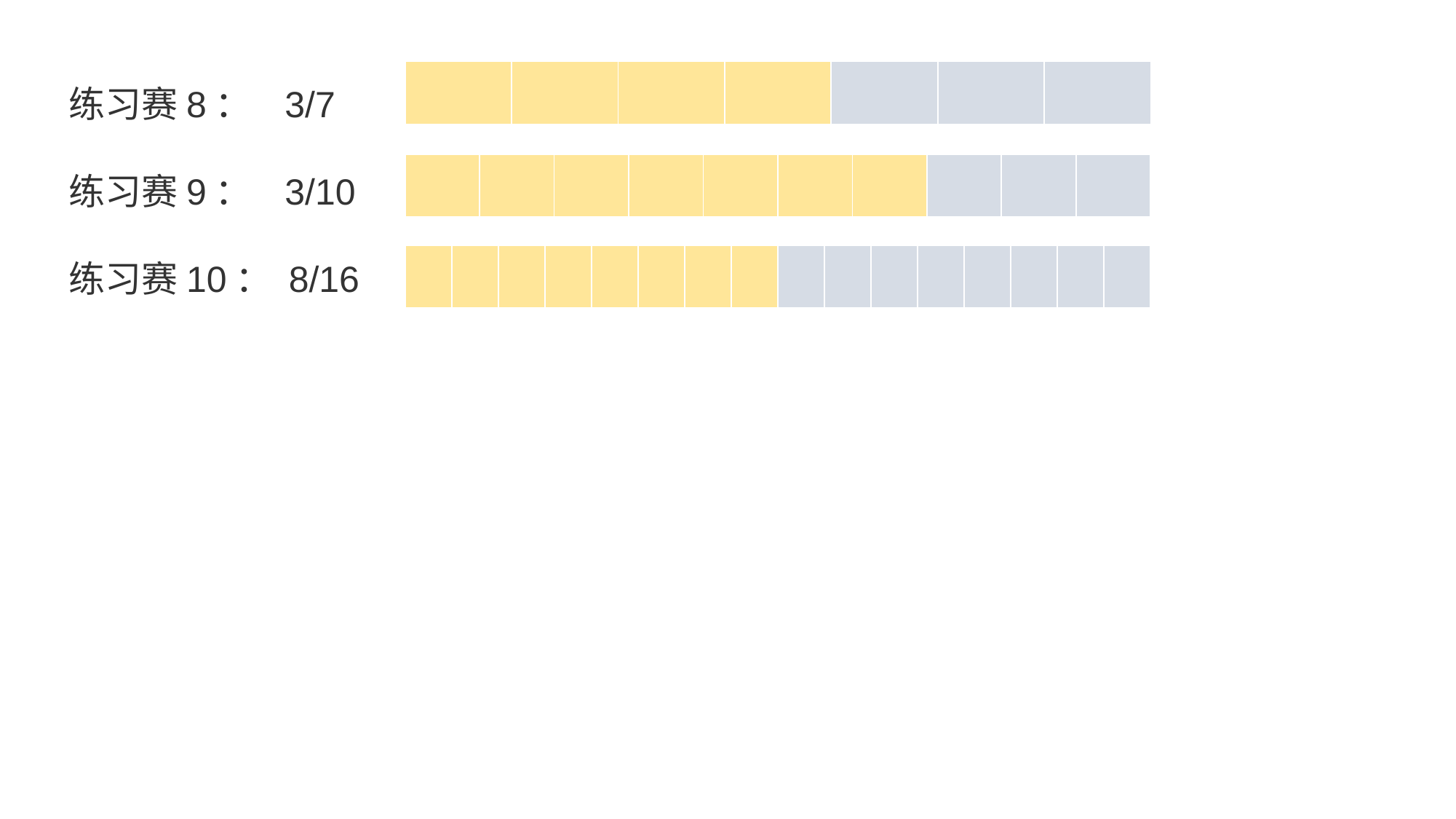

练习赛8：   3/7
练习赛9：   3/10
练习赛10： 8/16
|  |  |  |  |  |  |  |
| --- | --- | --- | --- | --- | --- | --- |
|  |  |  |  |  |  |  |  |  |  |
| --- | --- | --- | --- | --- | --- | --- | --- | --- | --- |
|  |  |  |  |  |  |  |  |  |  |  |  |  |  |  |  |
| --- | --- | --- | --- | --- | --- | --- | --- | --- | --- | --- | --- | --- | --- | --- | --- |